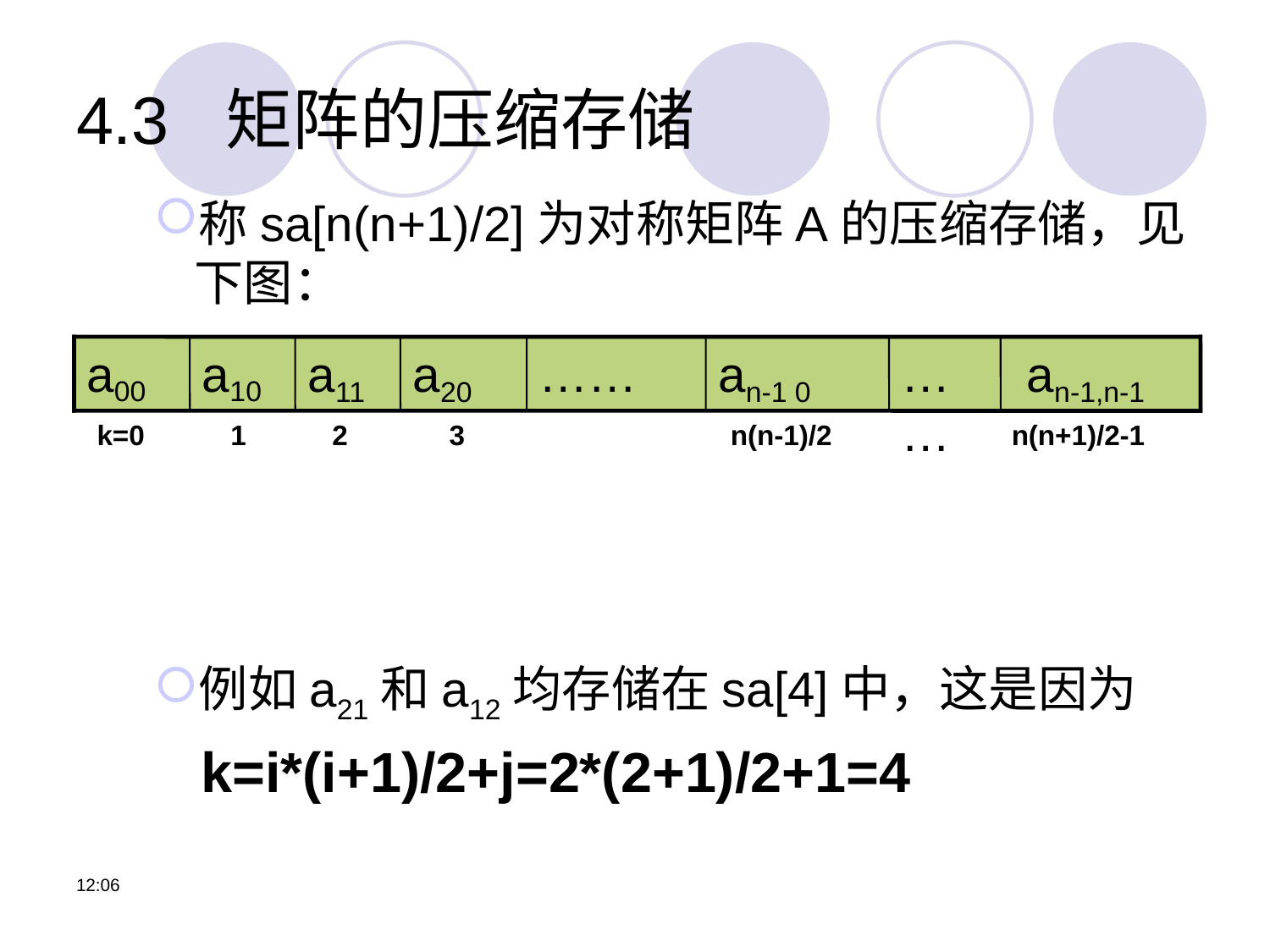

# 4.3 矩阵的压缩存储
称sa[n(n+1)/2]为对称矩阵A的压缩存储，见下图：

例如a21和a12均存储在sa[4]中，这是因为
       k=i*(i+1)/2+j=2*(2+1)/2+1=4

a00

a10

a11

a20

……

an-1 0

……

 an-1,n-1

k=0           1           2             3                                  n(n-1)/2                       n(n+1)/2-1
12:06